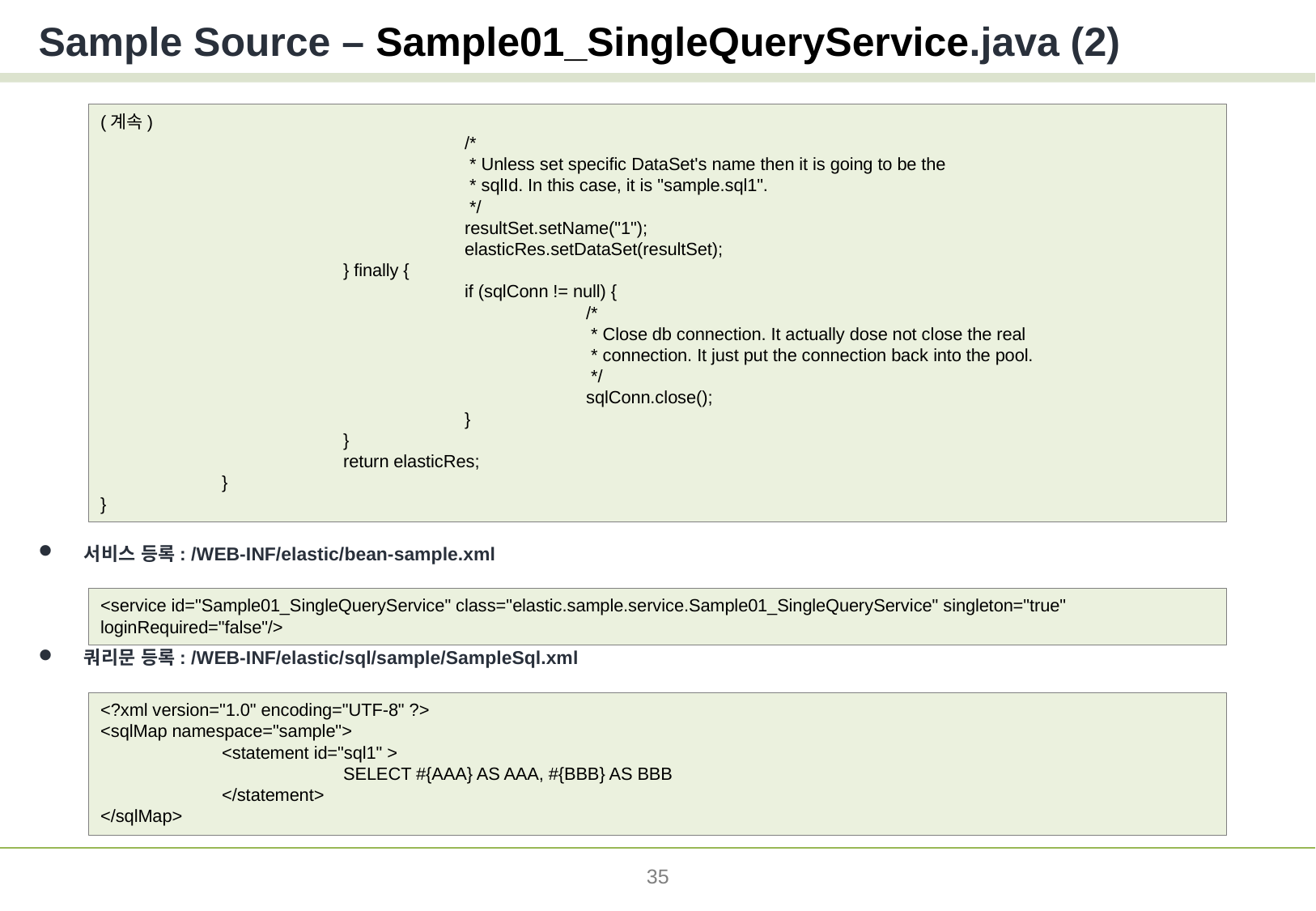

# Sample Source – Sample01_SingleQueryService.java (2)

서비스 등록: /WEB-INF/elastic/bean-sample.xml

쿼리문 등록: /WEB-INF/elastic/sql/sample/SampleSql.xml

(계속)
			/*
			 * Unless set specific DataSet's name then it is going to be the
			 * sqlId. In this case, it is "sample.sql1".
			 */
			resultSet.setName("1");
			elasticRes.setDataSet(resultSet);
		} finally {
			if (sqlConn != null) {
				/*
				 * Close db connection. It actually dose not close the real
				 * connection. It just put the connection back into the pool.
				 */
				sqlConn.close();
			}
		}
		return elasticRes;
	}
}
<service id="Sample01_SingleQueryService" class="elastic.sample.service.Sample01_SingleQueryService" singleton="true" loginRequired="false"/>
<?xml version="1.0" encoding="UTF-8" ?>
<sqlMap namespace="sample">
	<statement id="sql1" >
		SELECT #{AAA} AS AAA, #{BBB} AS BBB
	</statement>
</sqlMap>
35